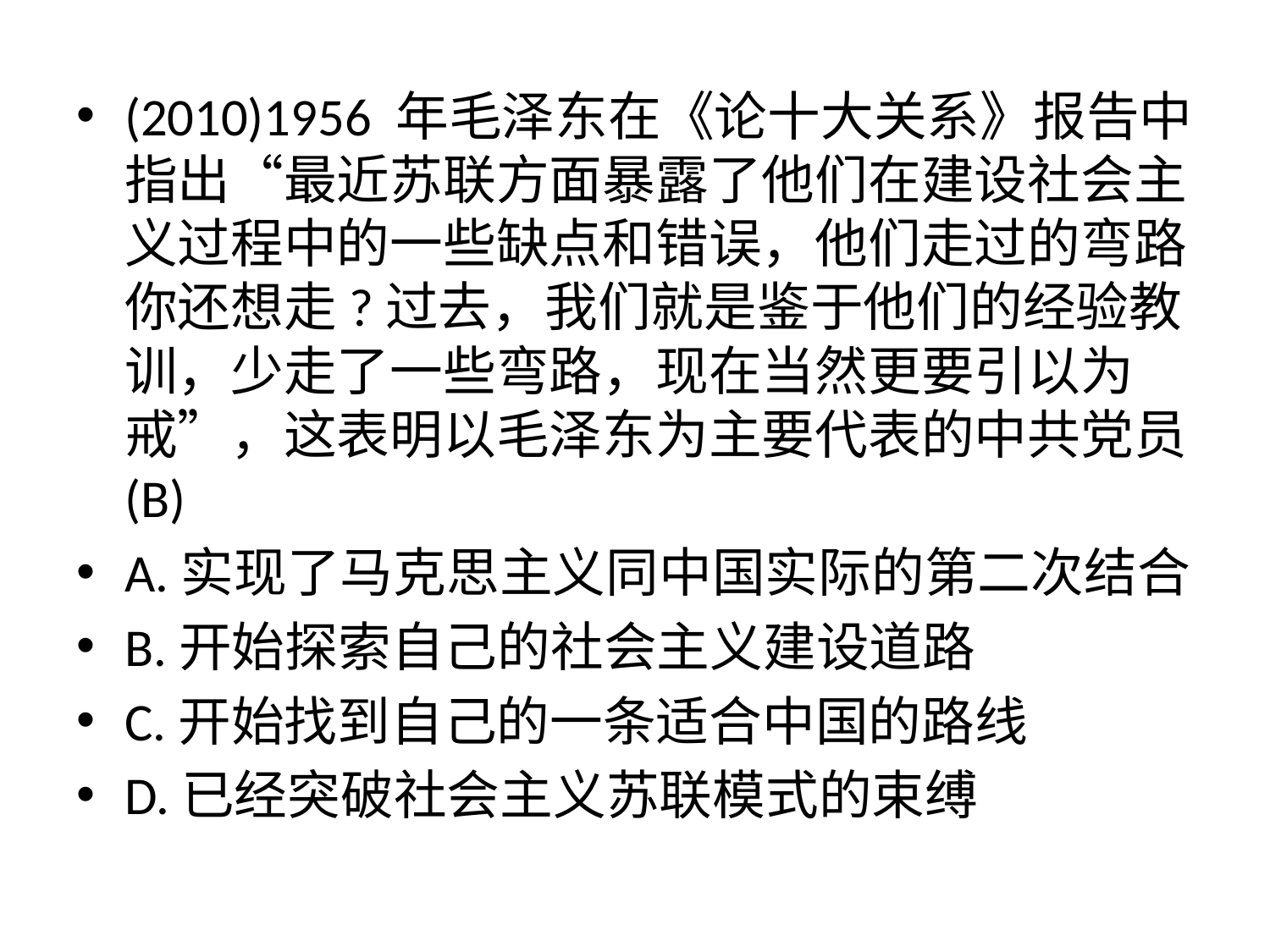

(2010)1956 年毛泽东在《论十大关系》报告中指出“最近苏联方面暴露了他们在建设社会主义过程中的一些缺点和错误，他们走过的弯路你还想走?过去，我们就是鉴于他们的经验教训，少走了一些弯路，现在当然更要引以为戒”，这表明以毛泽东为主要代表的中共党员 (B)
A.实现了马克思主义同中国实际的第二次结合
B.开始探索自己的社会主义建设道路
C.开始找到自己的一条适合中国的路线
D.已经突破社会主义苏联模式的束缚